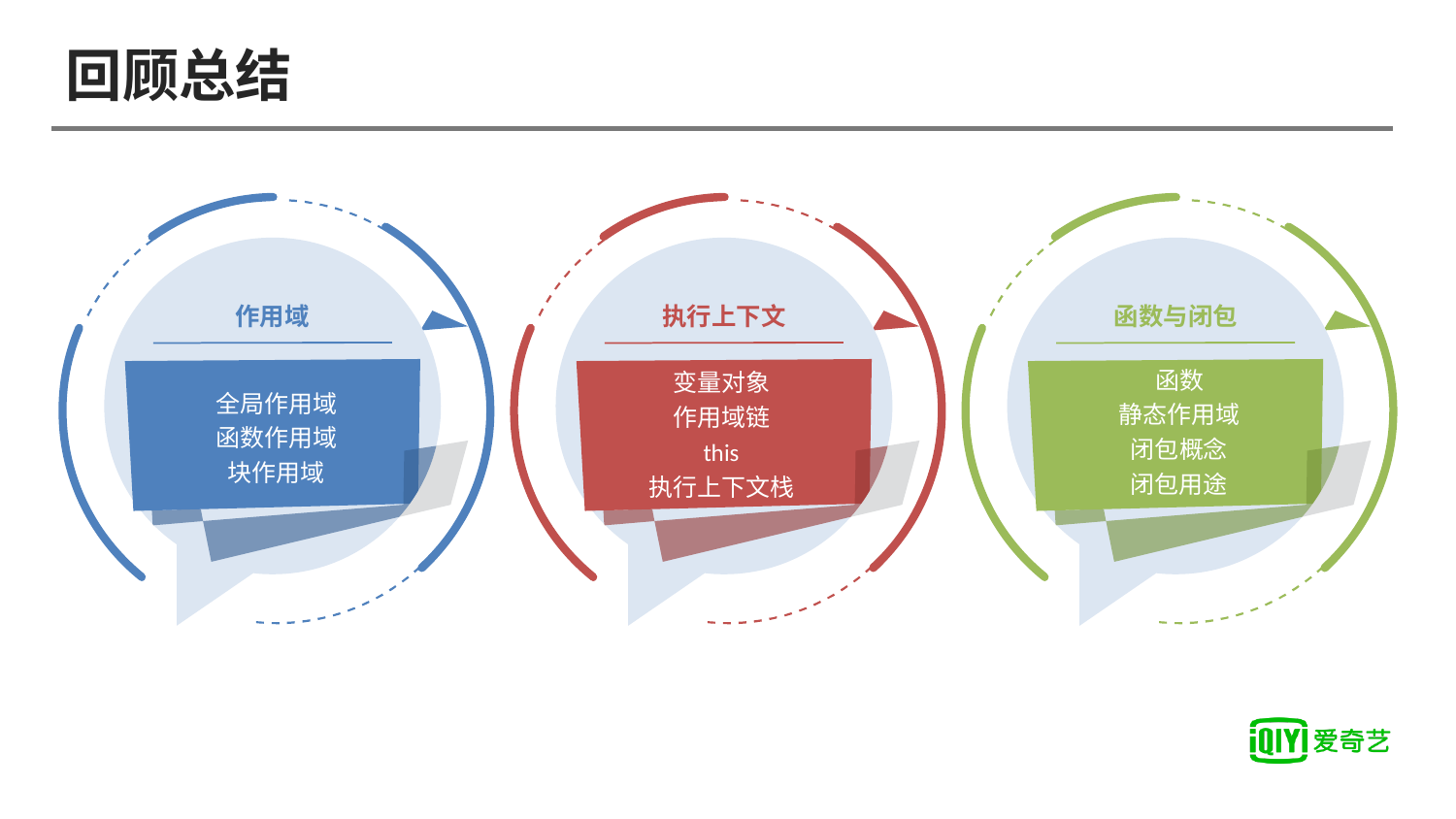

# 回顾总结

作用域

全局作用域
函数作用域
块作用域

执行上下文

变量对象
作用域链
this
执行上下文栈

函数与闭包

函数
静态作用域
闭包概念
闭包用途